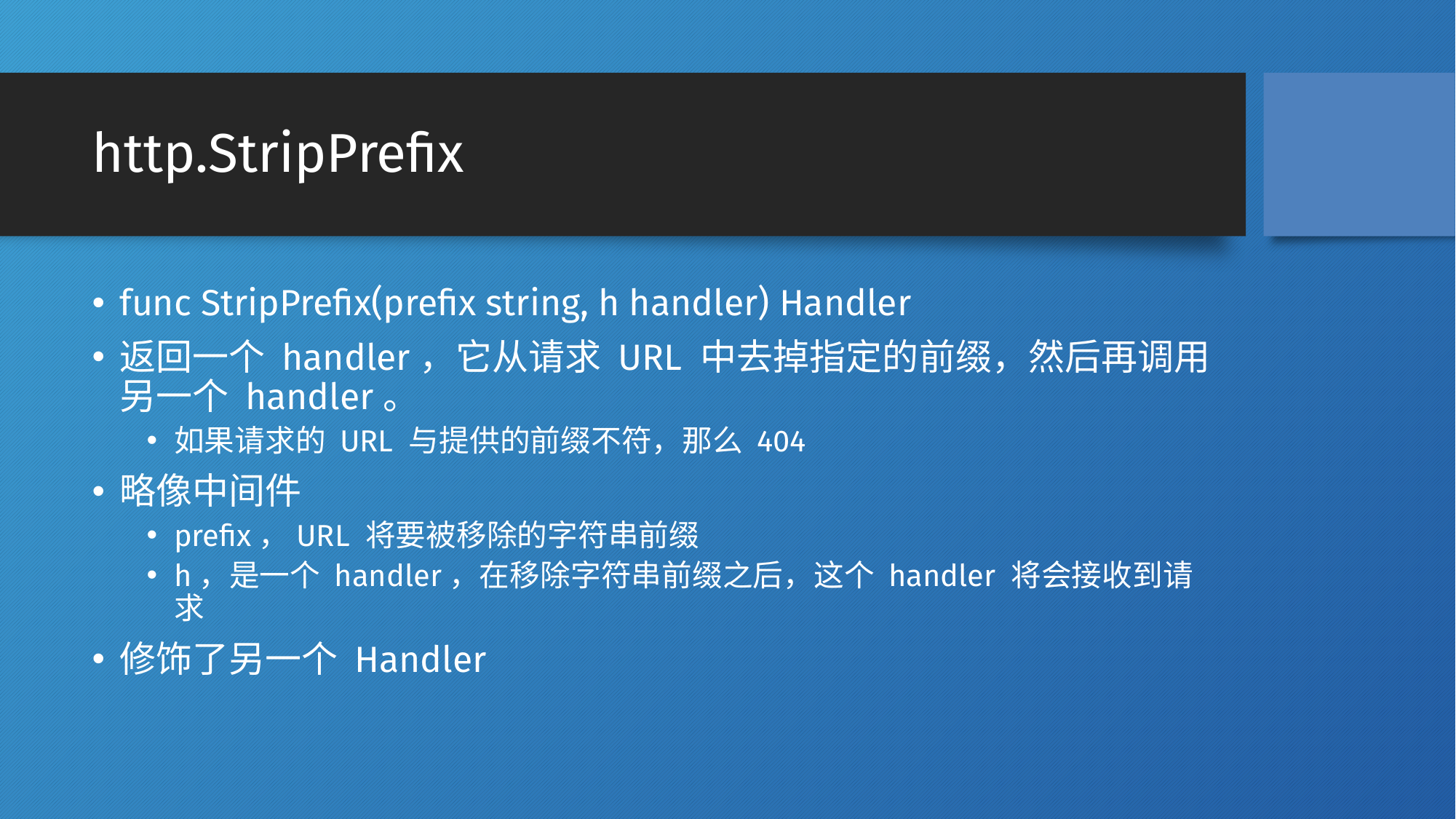

# http.StripPrefix
func StripPrefix(prefix string, h handler) Handler
返回一个 handler，它从请求 URL 中去掉指定的前缀，然后再调用另一个 handler。
如果请求的 URL 与提供的前缀不符，那么 404
略像中间件
prefix，URL 将要被移除的字符串前缀
h，是一个 handler，在移除字符串前缀之后，这个 handler 将会接收到请求
修饰了另一个 Handler